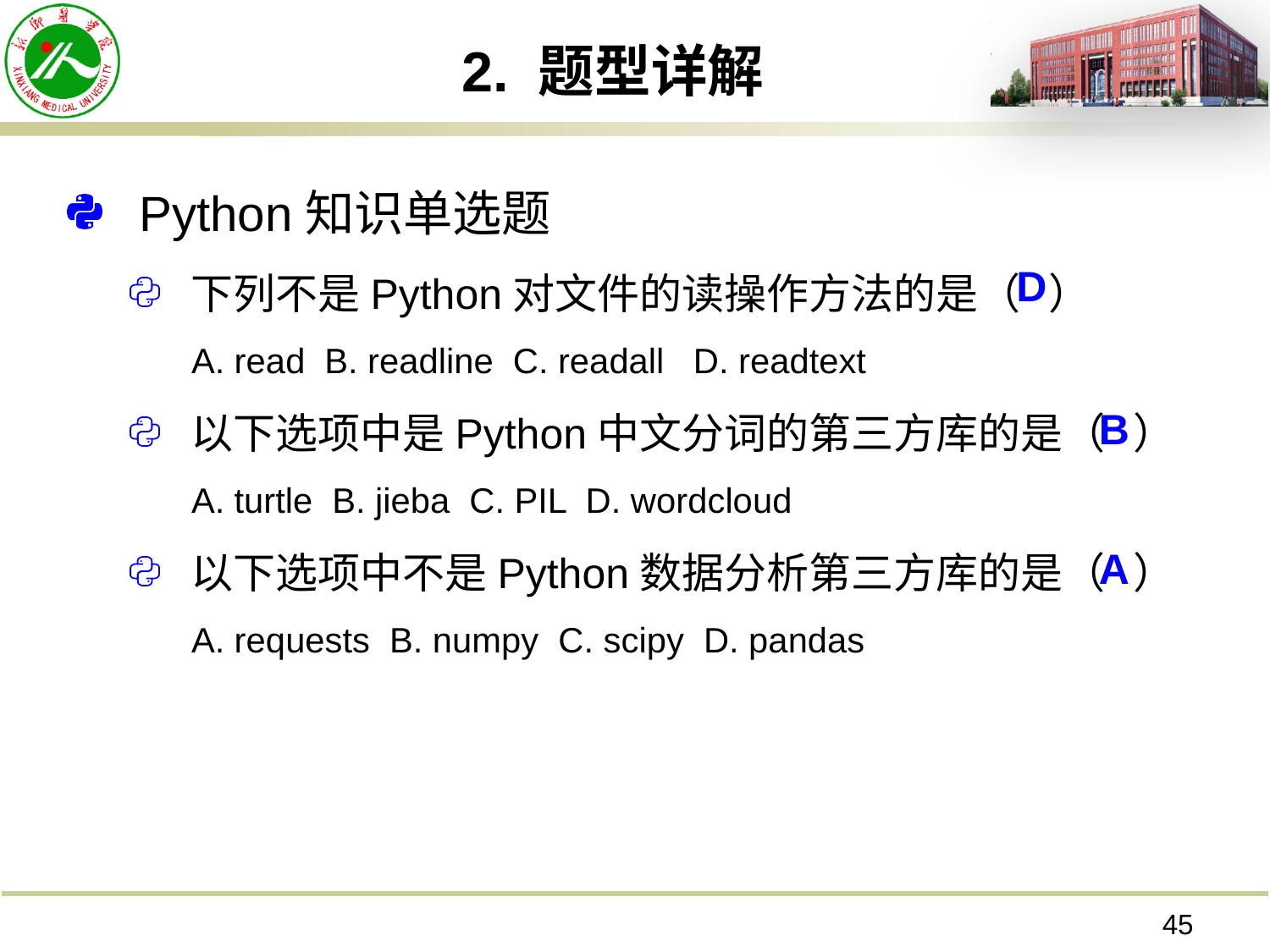

# 2. 题型详解
Python知识单选题
下列不是Python对文件的读操作方法的是（   ）
A. read  B. readline  C. readall   D. readtext
以下选项中是Python中文分词的第三方库的是（   ）
A. turtle  B. jieba  C. PIL  D. wordcloud
以下选项中不是Python数据分析第三方库的是（   ）
A. requests  B. numpy  C. scipy  D. pandas
D
B
A
45